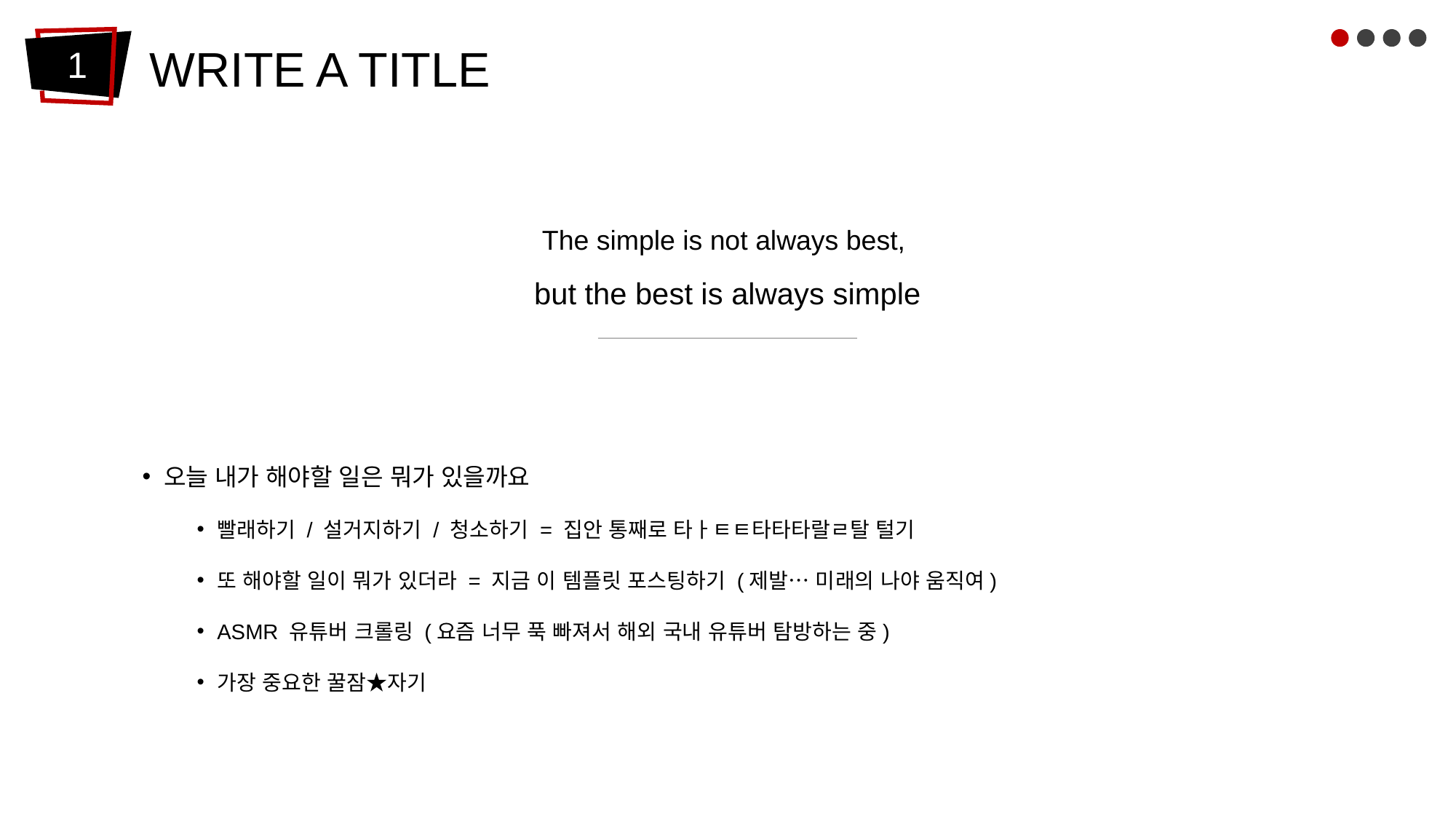

WRITE A TITLE
1
The simple is not always best,
but the best is always simple
 오늘 내가 해야할 일은 뭐가 있을까요
빨래하기 / 설거지하기 / 청소하기 = 집안 통째로 타ㅏㅌㅌ타타타랄ㄹ탈 털기
또 해야할 일이 뭐가 있더라 = 지금 이 템플릿 포스팅하기 (제발… 미래의 나야 움직여)
ASMR 유튜버 크롤링 (요즘 너무 푹 빠져서 해외 국내 유튜버 탐방하는 중)
가장 중요한 꿀잠★자기